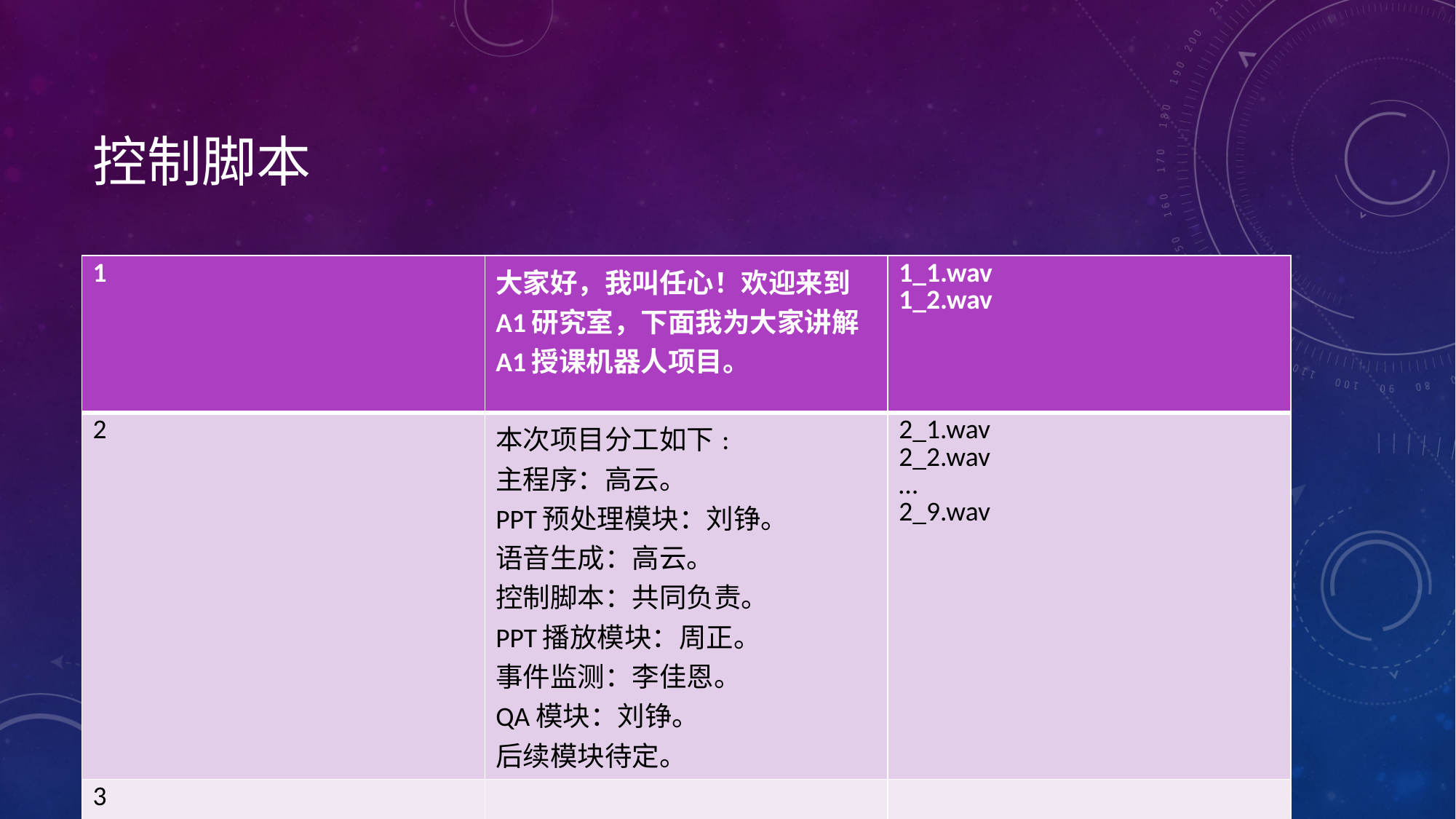

# 控制脚本
| 1 | 大家好，我叫任心！欢迎来到A1研究室，下面我为大家讲解A1授课机器人项目。 | 1\_1.wav 1\_2.wav |
| --- | --- | --- |
| 2 | 本次项目分工如下: 主程序：高云。 PPT预处理模块：刘铮。 语音生成：高云。 控制脚本：共同负责。 PPT播放模块：周正。 事件监测：李佳恩。 QA模块：刘铮。 后续模块待定。 | 2\_1.wav 2\_2.wav … 2\_9.wav |
| 3 |  |  |